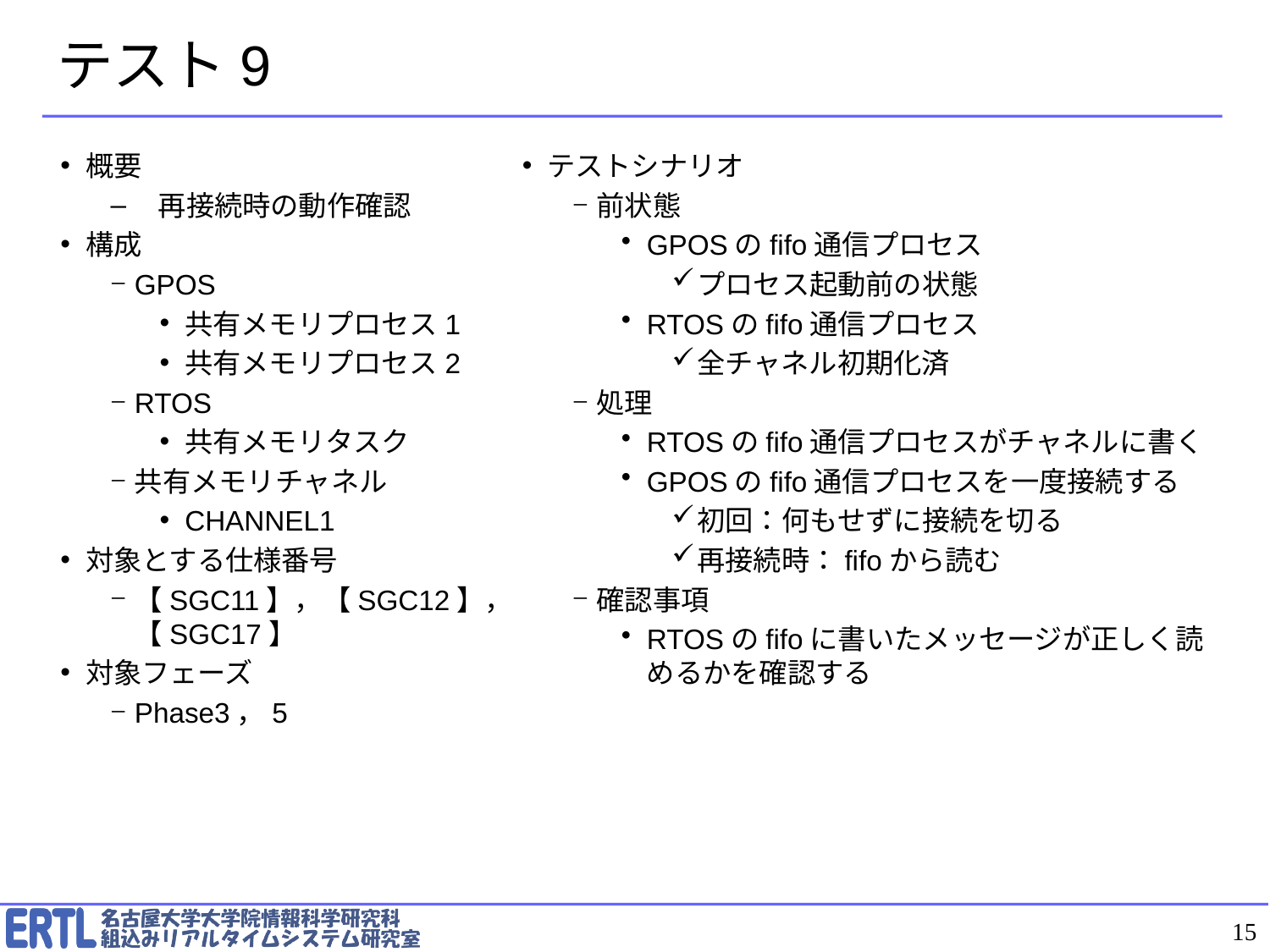

# テスト9
概要
再接続時の動作確認
構成
GPOS
共有メモリプロセス1
共有メモリプロセス2
RTOS
共有メモリタスク
共有メモリチャネル
CHANNEL1
対象とする仕様番号
【SGC11】，【SGC12】，【SGC17】
対象フェーズ
Phase3，5
テストシナリオ
前状態
GPOSのfifo通信プロセス
プロセス起動前の状態
RTOSのfifo通信プロセス
全チャネル初期化済
処理
RTOSのfifo通信プロセスがチャネルに書く
GPOSのfifo通信プロセスを一度接続する
初回：何もせずに接続を切る
再接続時：fifoから読む
確認事項
RTOSのfifoに書いたメッセージが正しく読めるかを確認する
15